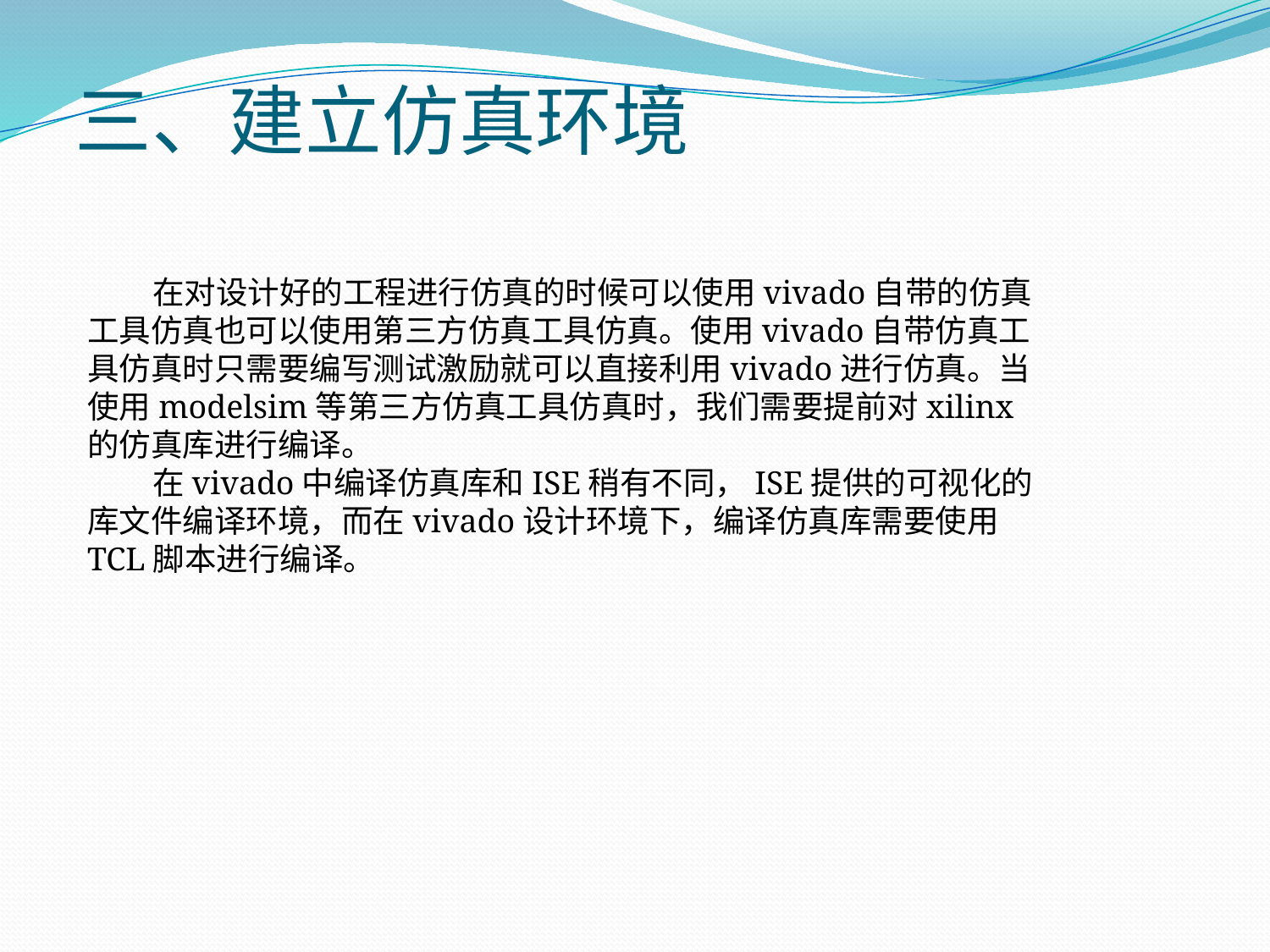

# 三、建立仿真环境
        在对设计好的工程进行仿真的时候可以使用vivado自带的仿真工具仿真也可以使用第三方仿真工具仿真。使用vivado自带仿真工具仿真时只需要编写测试激励就可以直接利用vivado进行仿真。当使用modelsim等第三方仿真工具仿真时，我们需要提前对xilinx的仿真库进行编译。
        在vivado中编译仿真库和ISE稍有不同，ISE提供的可视化的库文件编译环境，而在vivado设计环境下，编译仿真库需要使用TCL脚本进行编译。